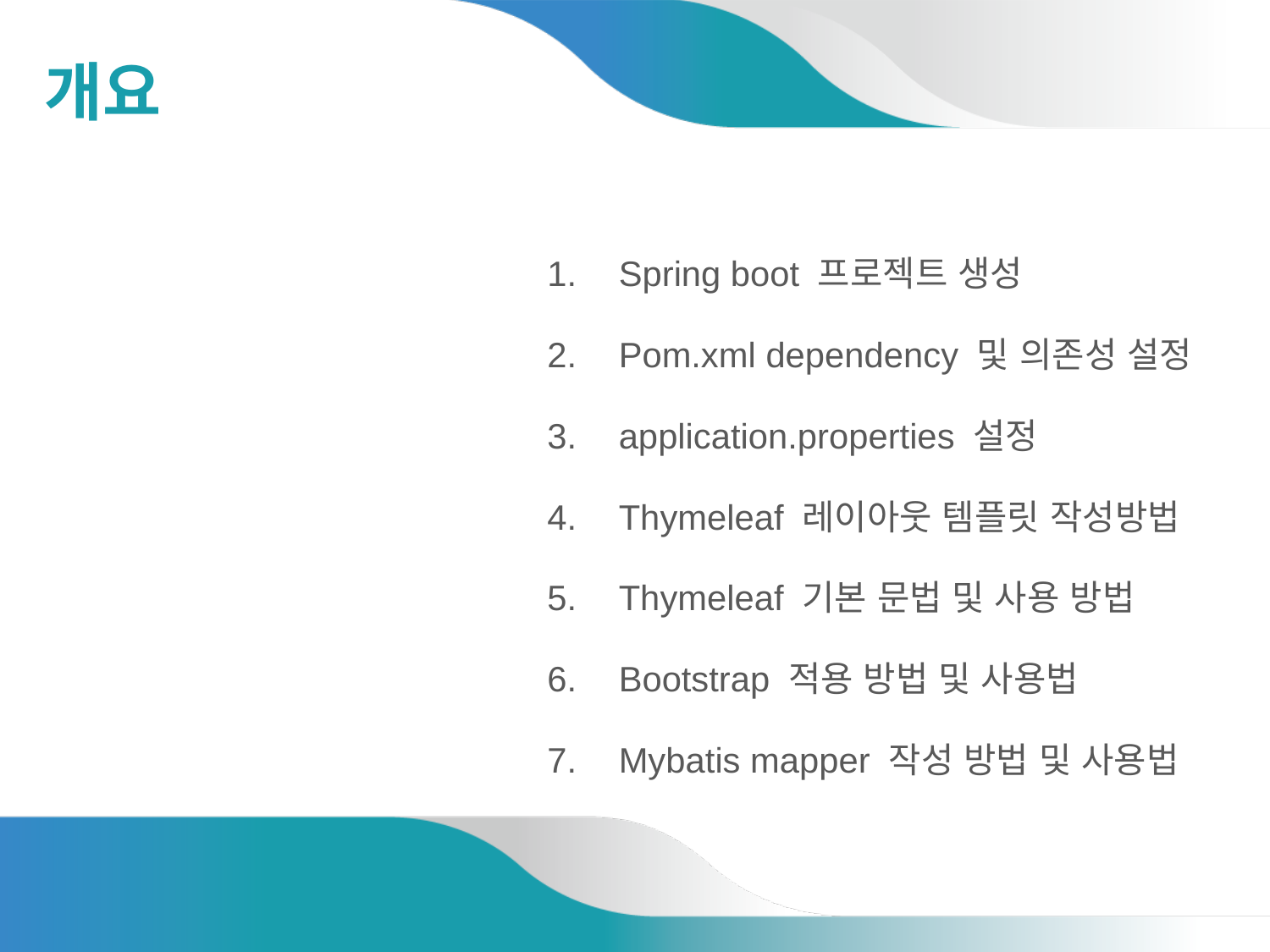

개요

Spring boot 프로젝트 생성
Pom.xml dependency 및 의존성 설정
application.properties 설정
Thymeleaf 레이아웃 템플릿 작성방법
Thymeleaf 기본 문법 및 사용 방법
Bootstrap 적용 방법 및 사용법
Mybatis mapper 작성 방법 및 사용법